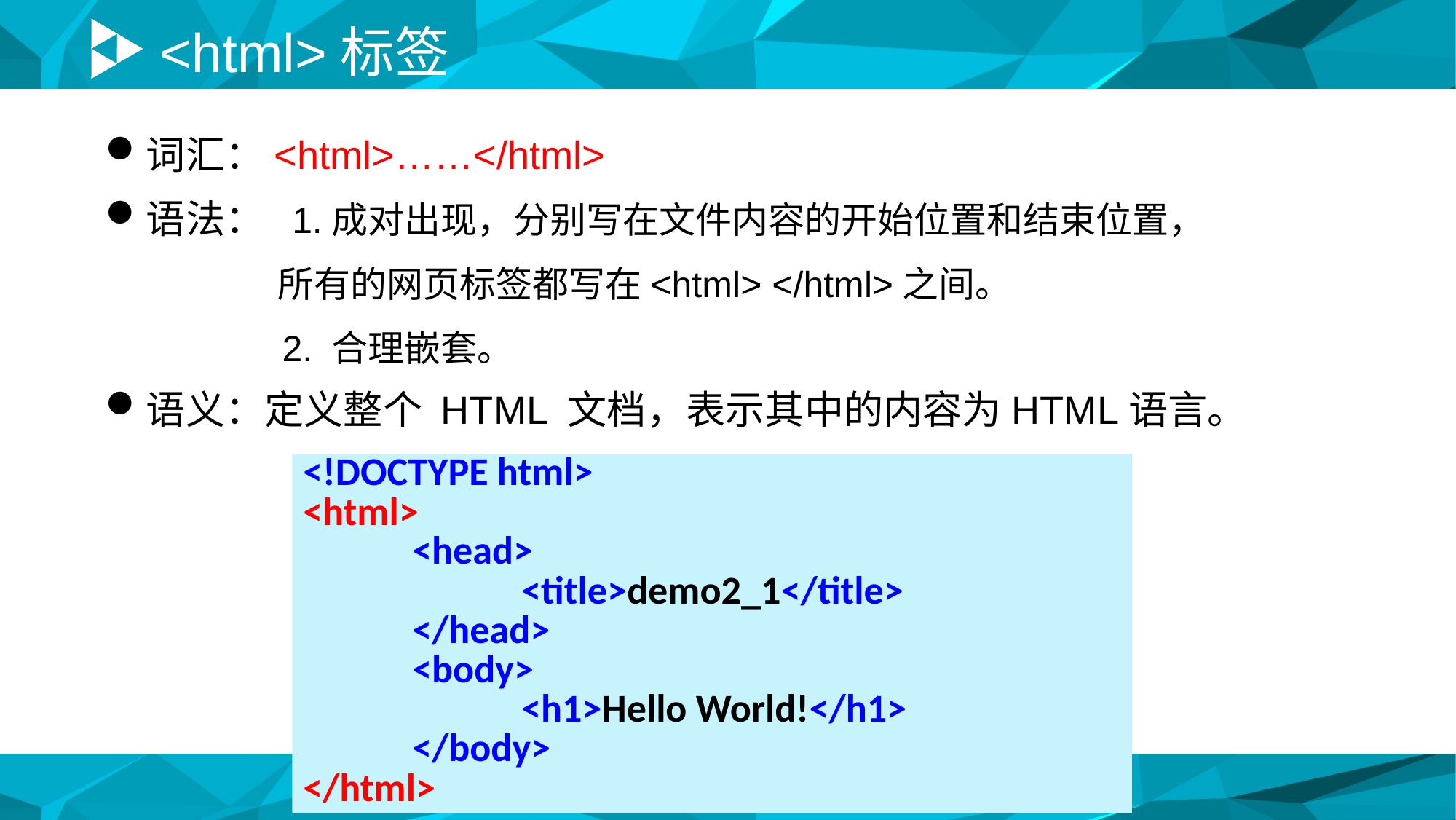

# <html>标签
词汇：<html>……</html>
语法：  1.成对出现，分别写在文件内容的开始位置和结束位置，
                    所有的网页标签都写在<html> </html>之间。
            2. 合理嵌套。
语义：定义整个 HTML 文档，表示其中的内容为HTML语言。
<!DOCTYPE html>
<html>
	<head>
		<title>demo2_1</title>
	</head>
	<body>
		<h1>Hello World!</h1>
	</body>
</html>